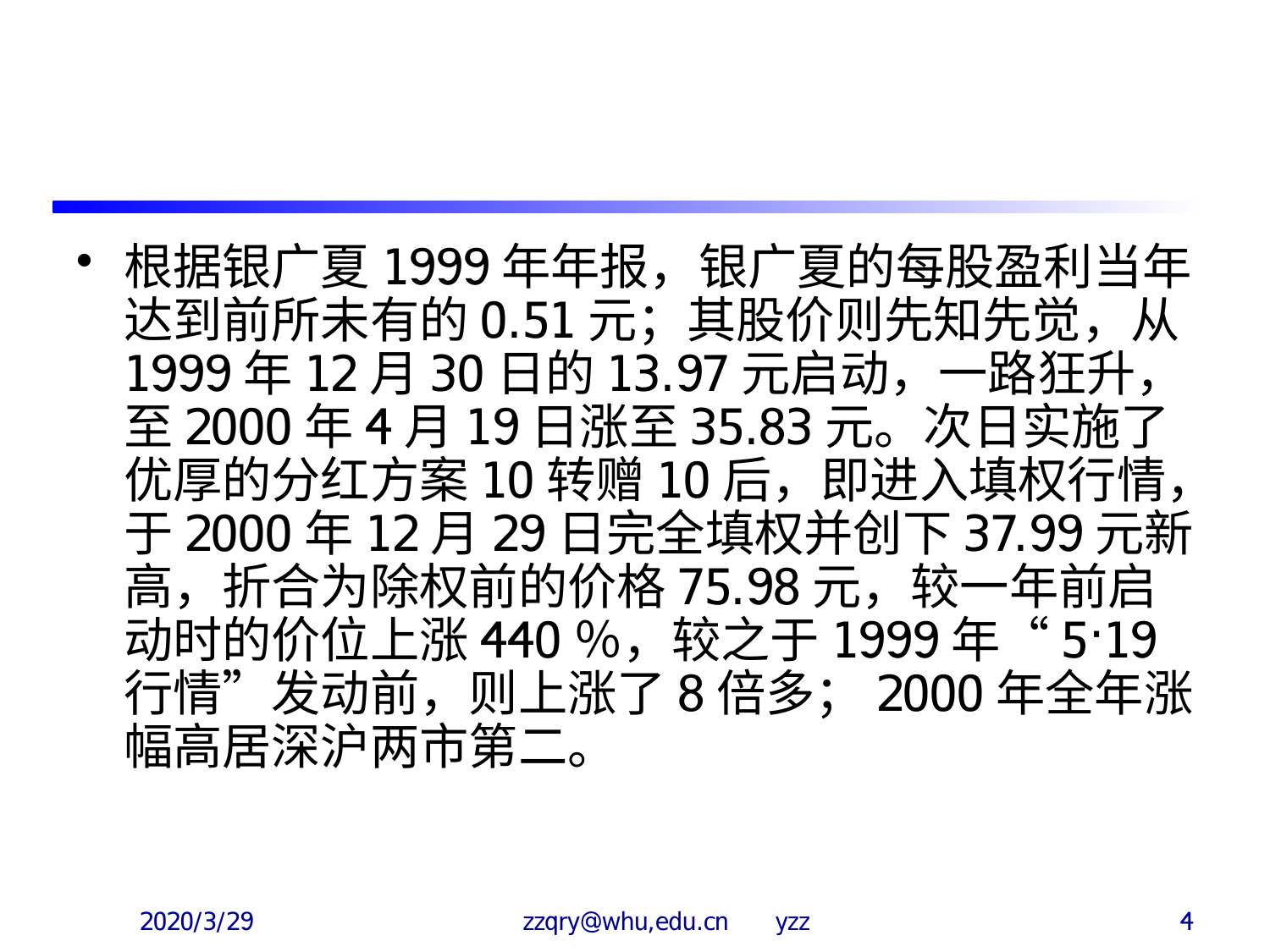

根据银广夏1999年年报，银广夏的每股盈利当年达到前所未有的0.51元；其股价则先知先觉，从1999年12月30日的13.97元启动，一路狂升，至2000年4月19日涨至35.83元。次日实施了优厚的分红方案10转赠10后，即进入填权行情，于2000年12月29日完全填权并创下37.99元新高，折合为除权前的价格75.98元，较一年前启动时的价位上涨440％，较之于1999年“5·19行情”发动前，则上涨了8倍多；2000年全年涨幅高居深沪两市第二。
2020/3/29
zzqry@whu,edu.cn      yzz
4